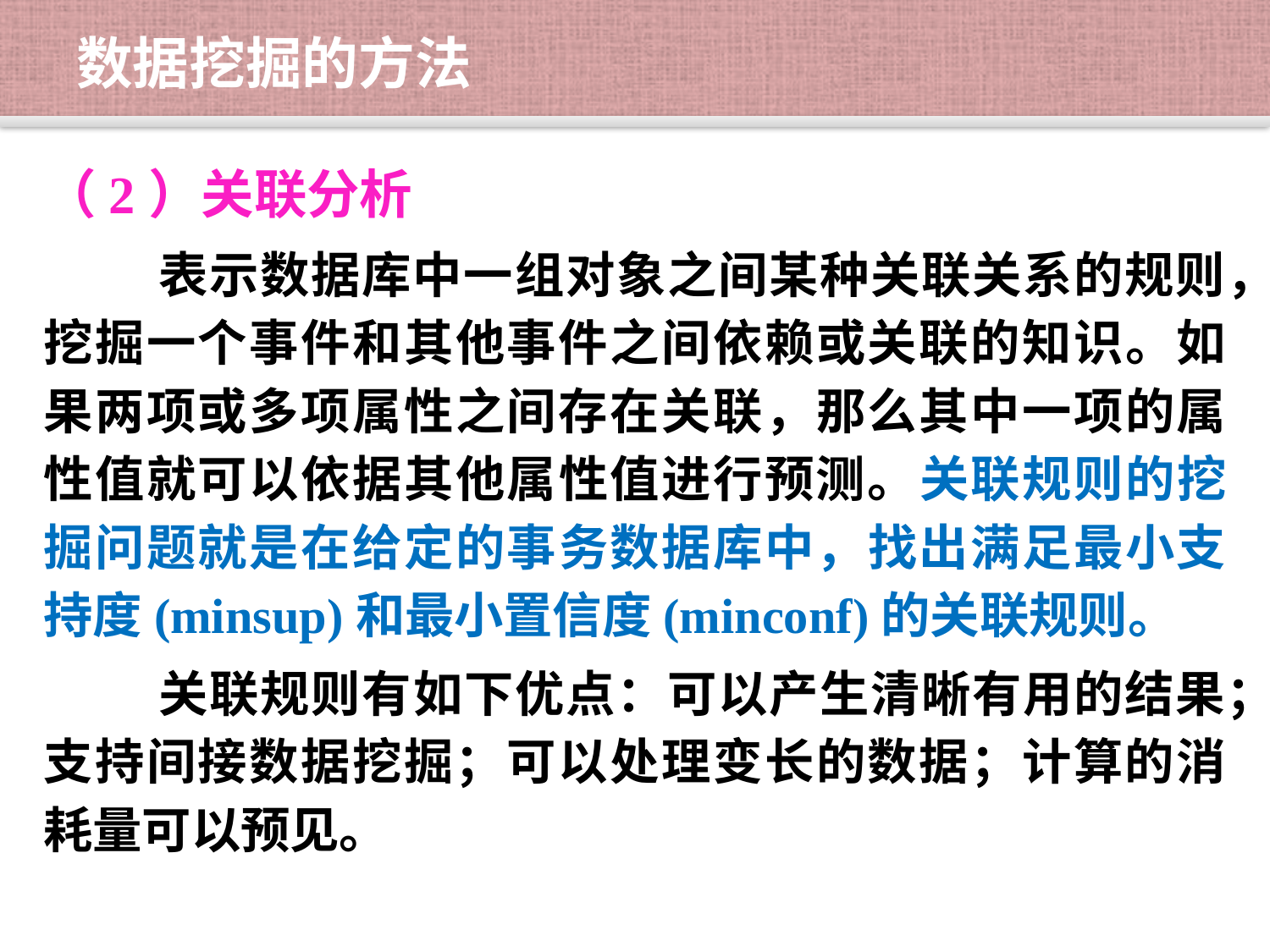

# 数据挖掘的方法
（2）关联分析
        表示数据库中一组对象之间某种关联关系的规则，挖掘一个事件和其他事件之间依赖或关联的知识。如果两项或多项属性之间存在关联，那么其中一项的属性值就可以依据其他属性值进行预测。关联规则的挖掘问题就是在给定的事务数据库中，找出满足最小支持度(minsup)和最小置信度(minconf)的关联规则。
        关联规则有如下优点：可以产生清晰有用的结果；支持间接数据挖掘；可以处理变长的数据；计算的消耗量可以预见。